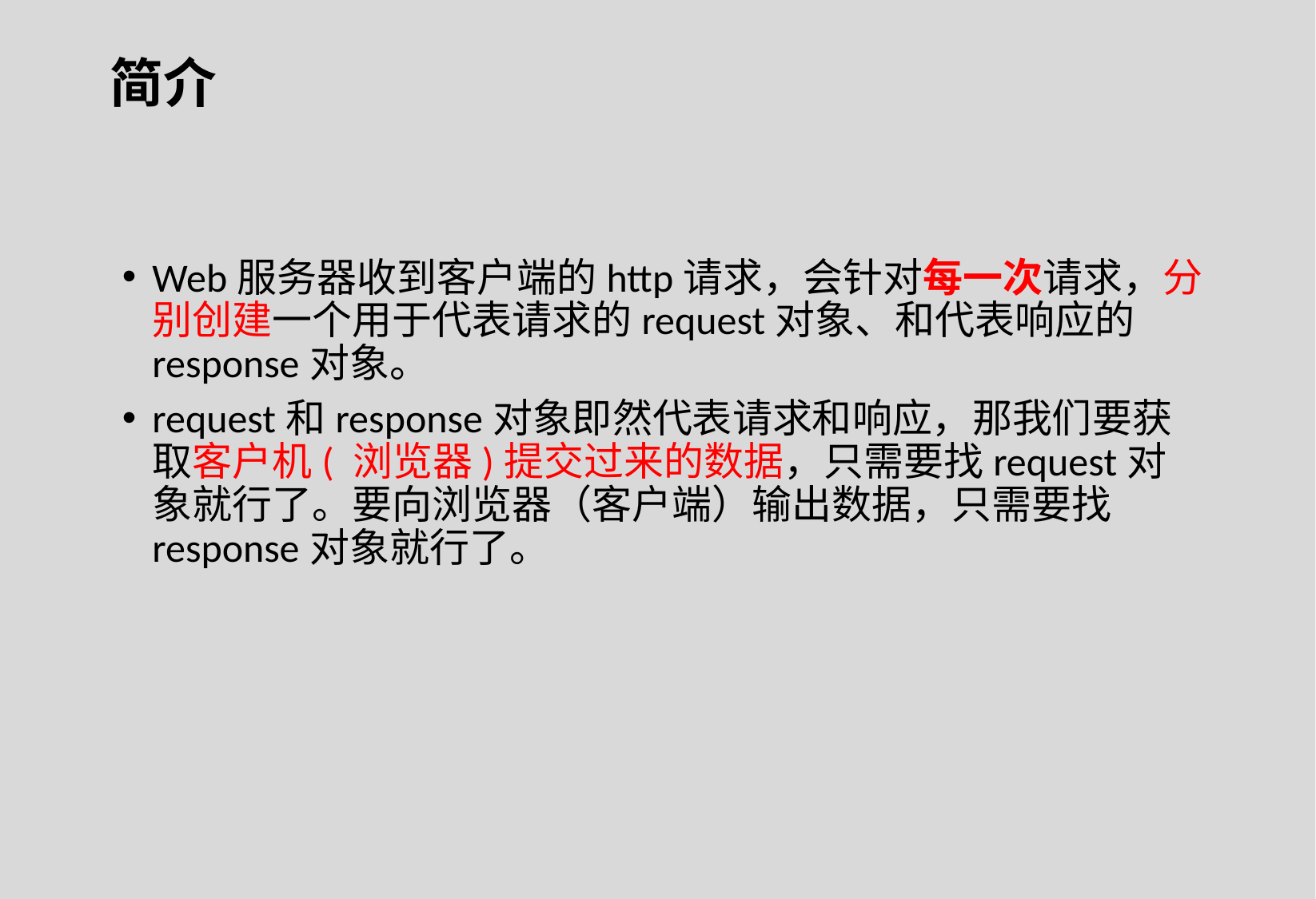

简介
Web服务器收到客户端的http请求，会针对每一次请求，分别创建一个用于代表请求的request对象、和代表响应的response对象。
request和response对象即然代表请求和响应，那我们要获取客户机( 浏览器)提交过来的数据，只需要找request对象就行了。要向浏览器（客户端）输出数据，只需要找response对象就行了。